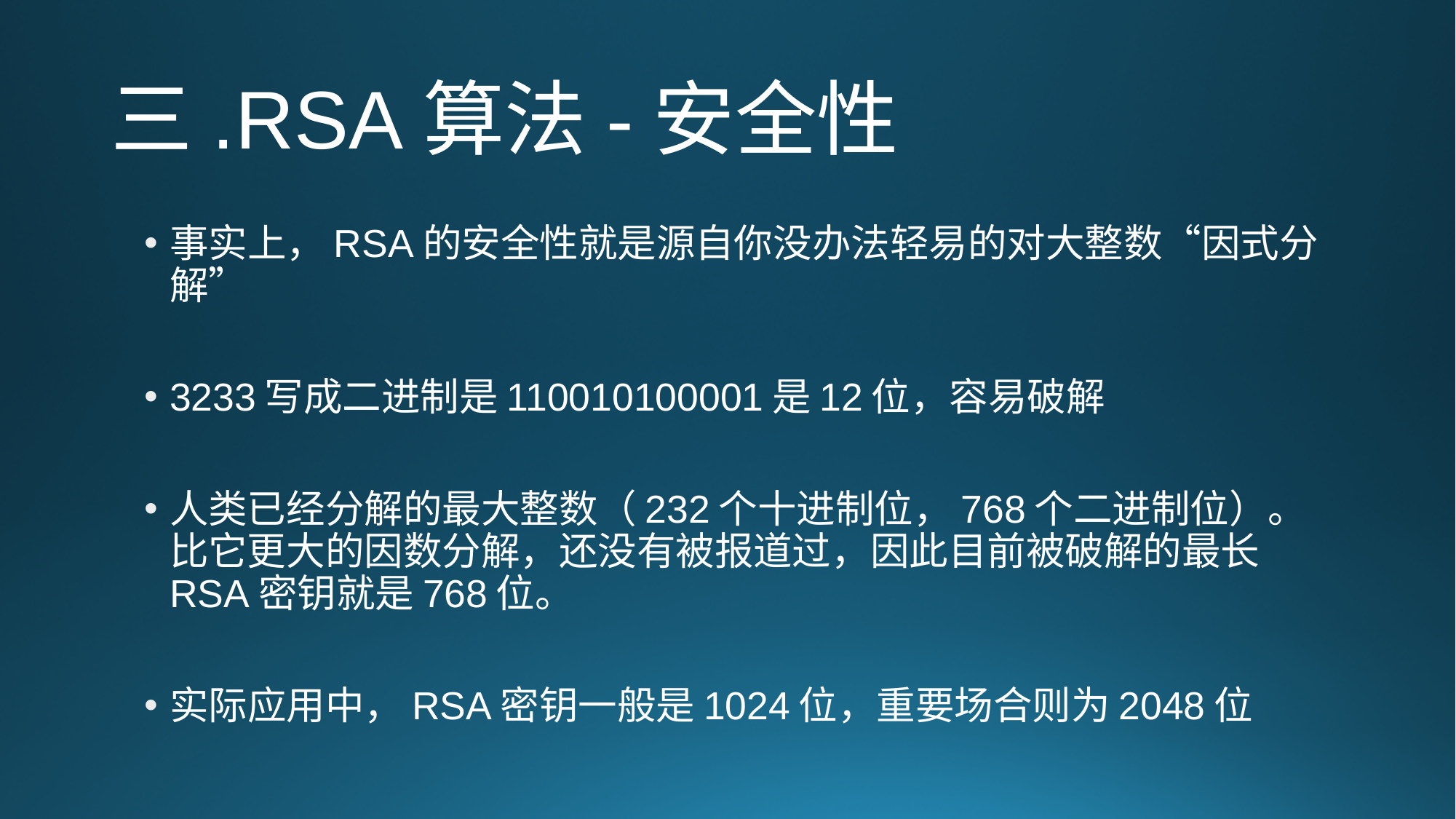

# 三.RSA算法-安全性
事实上，RSA的安全性就是源自你没办法轻易的对大整数“因式分解”

3233写成二进制是110010100001是12位，容易破解

人类已经分解的最大整数（232个十进制位，768个二进制位）。比它更大的因数分解，还没有被报道过，因此目前被破解的最长RSA密钥就是768位。

实际应用中，RSA密钥一般是1024位，重要场合则为2048位